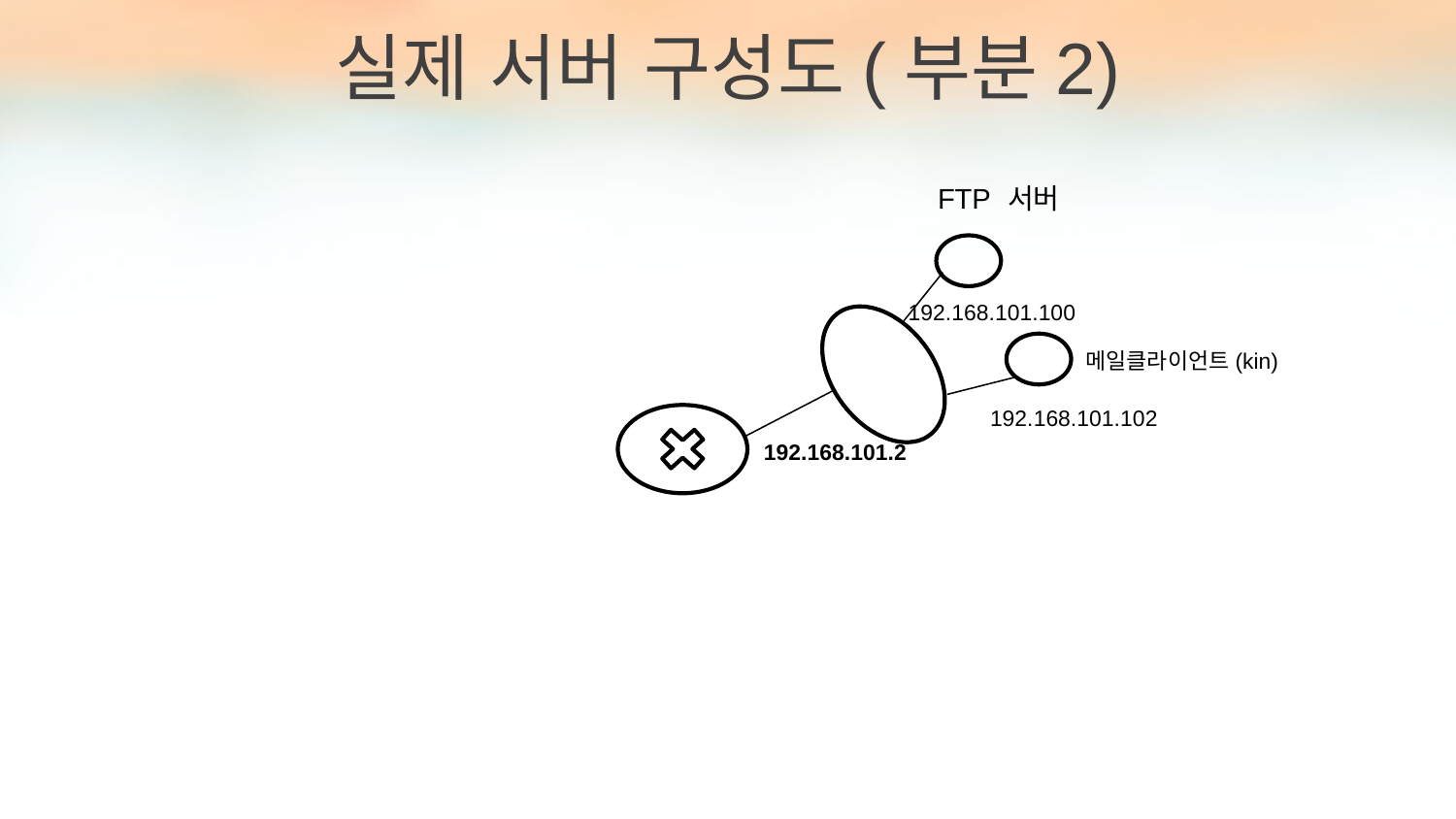

실제 서버 구성도(부분2)
FTP 서버

192.168.101.100

메일클라이언트(kin)
192.168.101.102

192.168.101.2